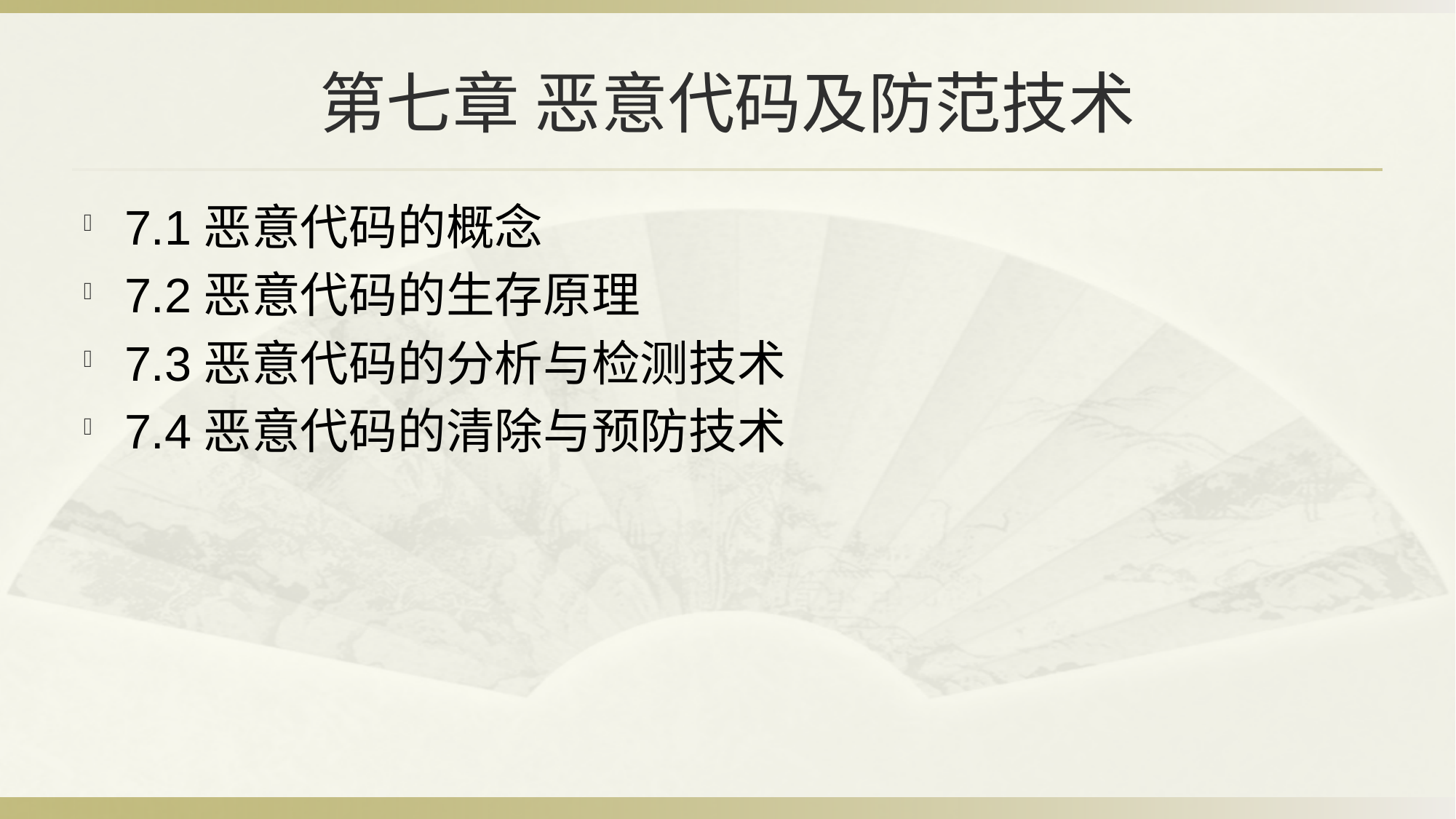

# 第七章 恶意代码及防范技术
7.1恶意代码的概念
7.2恶意代码的生存原理
7.3恶意代码的分析与检测技术
7.4恶意代码的清除与预防技术